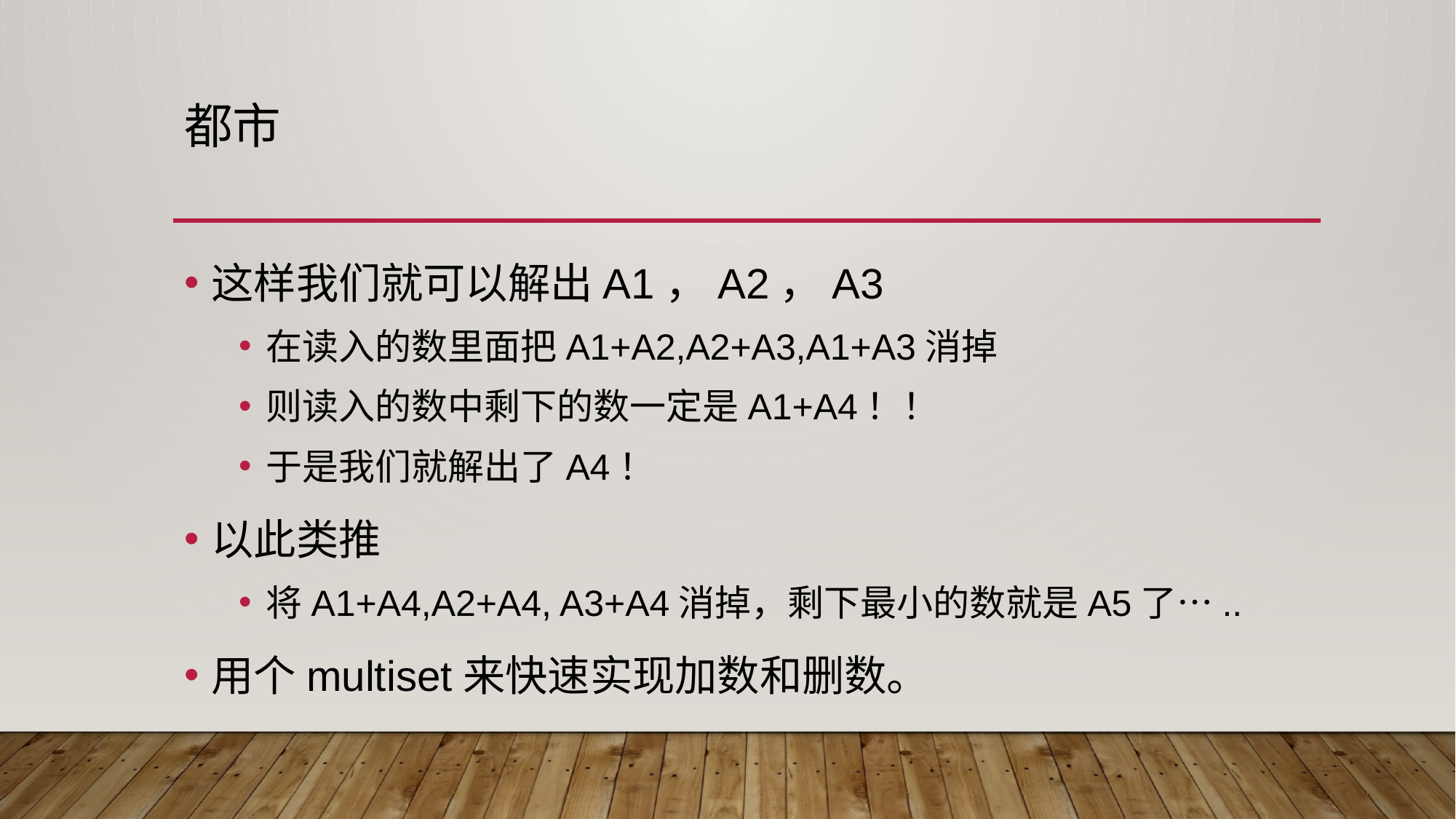

# 都市
这样我们就可以解出A1，A2，A3
在读入的数里面把A1+A2,A2+A3,A1+A3消掉
则读入的数中剩下的数一定是A1+A4！！
于是我们就解出了A4！
以此类推
将A1+A4,A2+A4, A3+A4消掉，剩下最小的数就是A5了…..
用个multiset来快速实现加数和删数。